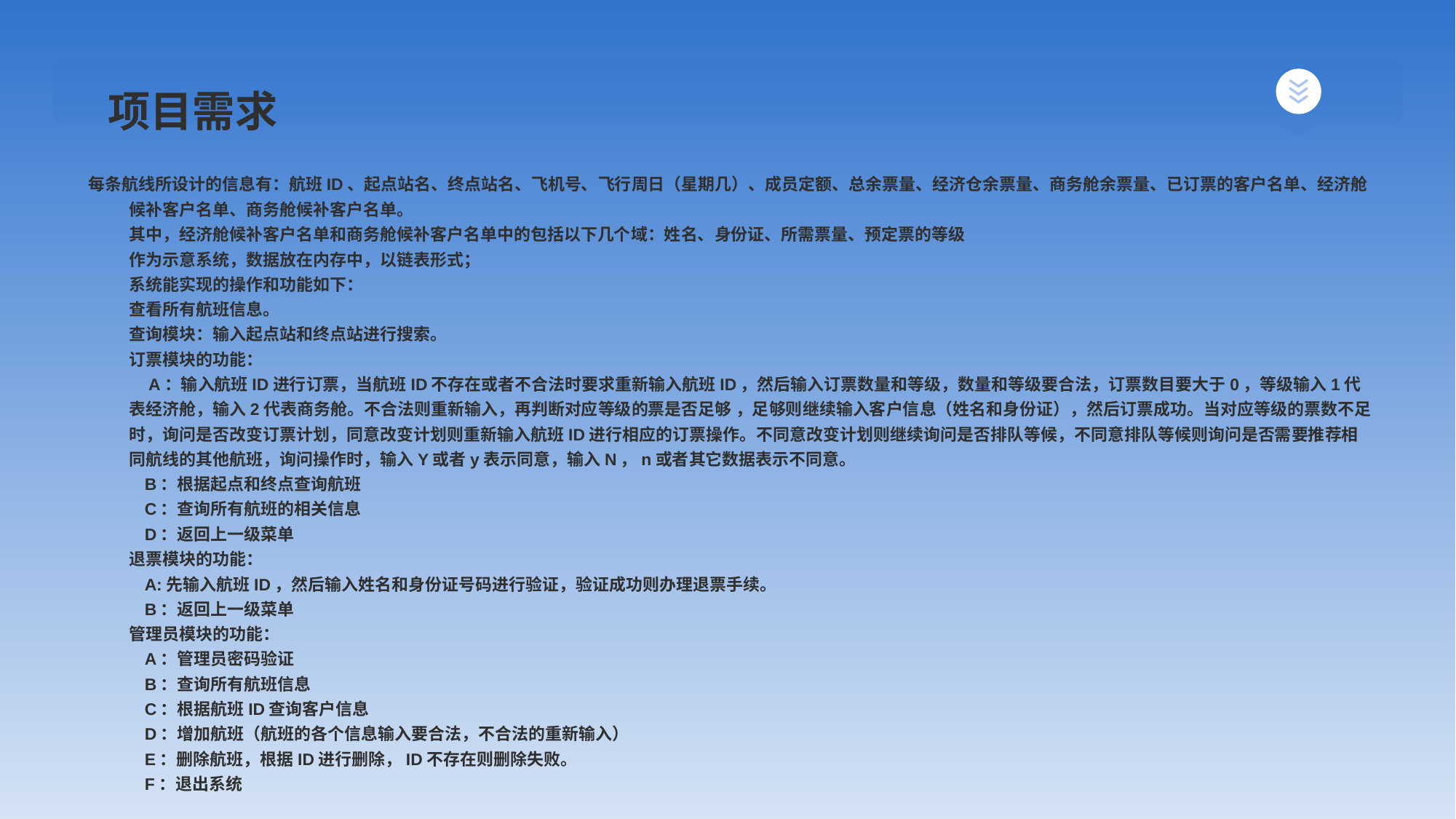

项目需求
# 每条航线所设计的信息有：航班ID、起点站名、终点站名、飞机号、飞行周日（星期几）、成员定额、总余票量、经济仓余票量、商务舱余票量、已订票的客户名单、经济舱候补客户名单、商务舱候补客户名单。 其中，经济舱候补客户名单和商务舱候补客户名单中的包括以下几个域：姓名、身份证、所需票量、预定票的等级 作为示意系统，数据放在内存中，以链表形式； 系统能实现的操作和功能如下： 查看所有航班信息。 查询模块：输入起点站和终点站进行搜索。 订票模块的功能： A：输入航班ID进行订票，当航班ID不存在或者不合法时要求重新输入航班ID，然后输入订票数量和等级，数量和等级要合法，订票数目要大于0，等级输入1代表经济舱，输入2代表商务舱。不合法则重新输入，再判断对应等级的票是否足够 ，足够则继续输入客户信息（姓名和身份证），然后订票成功。当对应等级的票数不足时，询问是否改变订票计划，同意改变计划则重新输入航班ID进行相应的订票操作。不同意改变计划则继续询问是否排队等候，不同意排队等候则询问是否需要推荐相同航线的其他航班，询问操作时，输入Y或者y表示同意，输入N，n或者其它数据表示不同意。 B：根据起点和终点查询航班 C：查询所有航班的相关信息 D：返回上一级菜单 退票模块的功能： A:先输入航班ID，然后输入姓名和身份证号码进行验证，验证成功则办理退票手续。 B：返回上一级菜单 管理员模块的功能： A：管理员密码验证 B：查询所有航班信息 C：根据航班ID查询客户信息 D：增加航班（航班的各个信息输入要合法，不合法的重新输入） E：删除航班，根据ID进行删除，ID不存在则删除失败。 F：退出系统